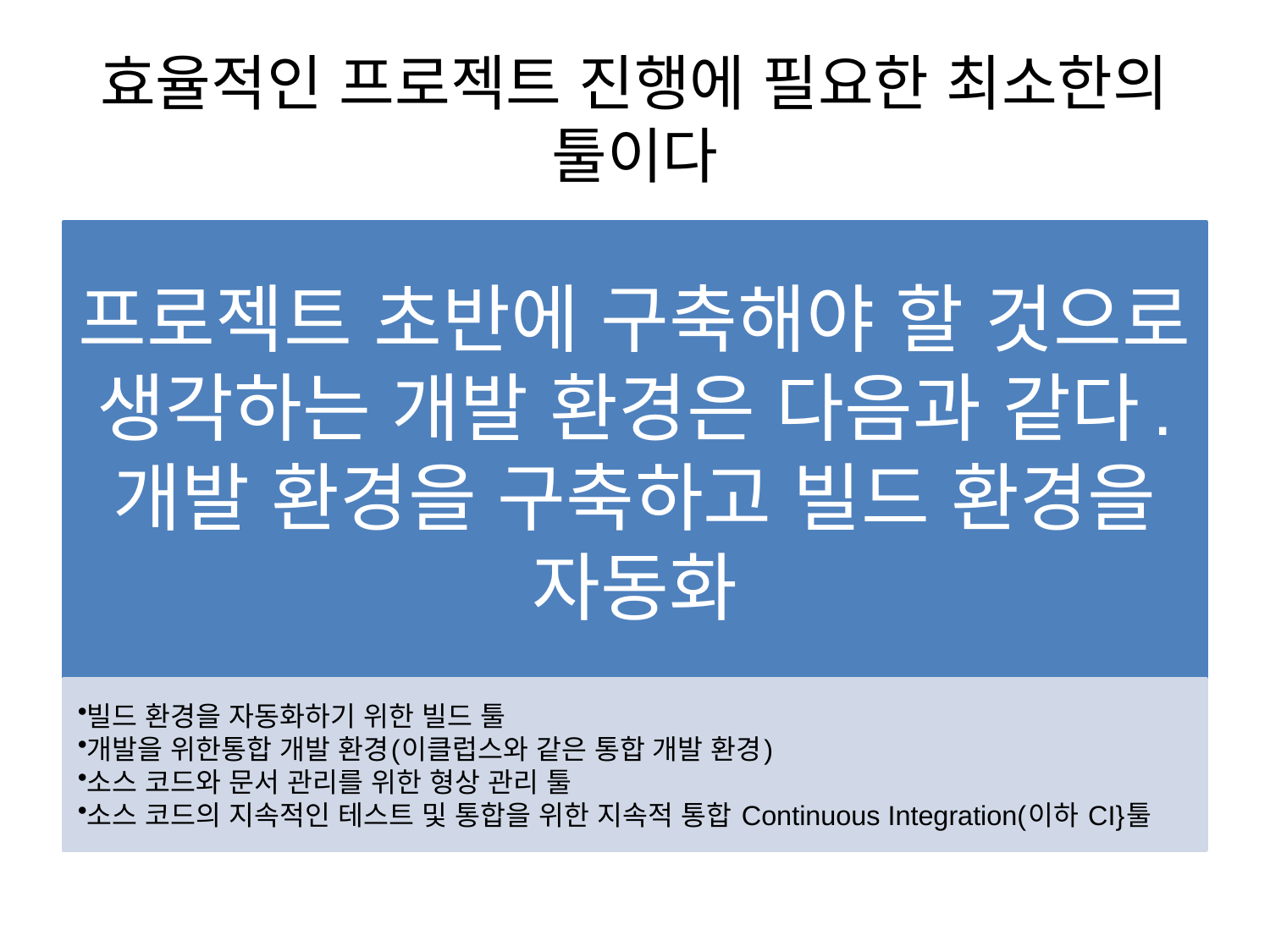

# 효율적인 프로젝트 진행에 필요한 최소한의 툴이다
프로젝트 초반에 구축해야 할 것으로 생각하는 개발 환경은 다음과 같다.
개발 환경을 구축하고 빌드 환경을 자동화
빌드 환경을 자동화하기 위한 빌드 툴
개발을 위한통합 개발 환경(이클럽스와 같은 통합 개발 환경)
소스 코드와 문서 관리를 위한 형상 관리 툴
소스 코드의 지속적인 테스트 및 통합을 위한 지속적 통합 Continuous Integration(이하 CI}툴